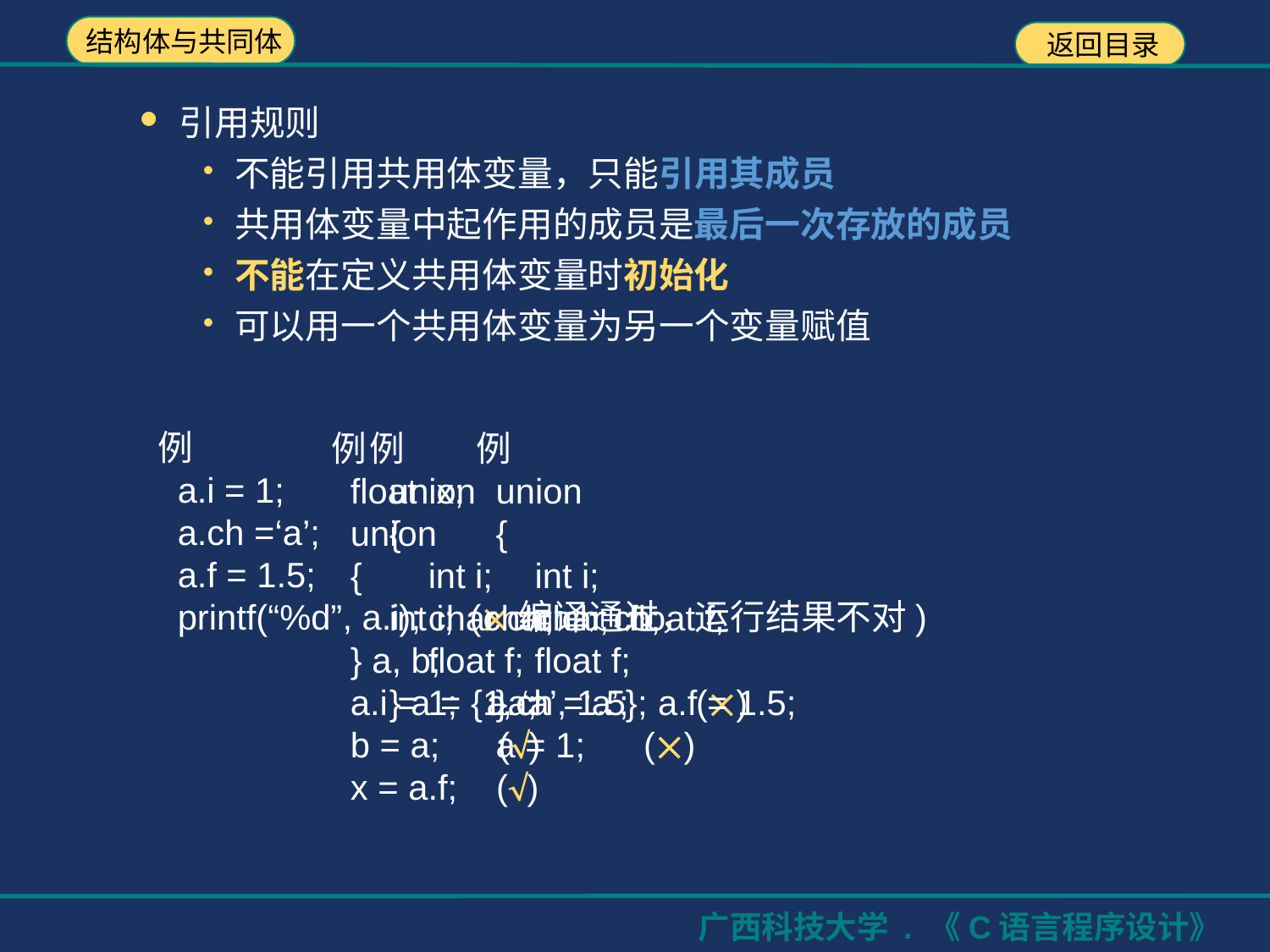

引用规则
不能引用共用体变量，只能引用其成员
共用体变量中起作用的成员是最后一次存放的成员
不能在定义共用体变量时初始化
可以用一个共用体变量为另一个变量赋值
例
  a.i = 1;
  a.ch =‘a’;
  a.f = 1.5;
  printf(“%d”, a.i);     (×编译通过，运行结果不对)
例
  float  x;
  union
  {
      int i;   char ch;  float f;
  } a, b;
  a.i = 1;   a.ch =‘a’;   a.f = 1.5;
  b = a;      (√)
  x = a.f;    (√)
例
  union
  {
      int i;
      char ch;
      float f;
  } a = {1, ‘a’, 1.5};     (×)
例
  union
  {
      int i;
      char ch;
      float f;
  }a;
  a = 1;      (×)